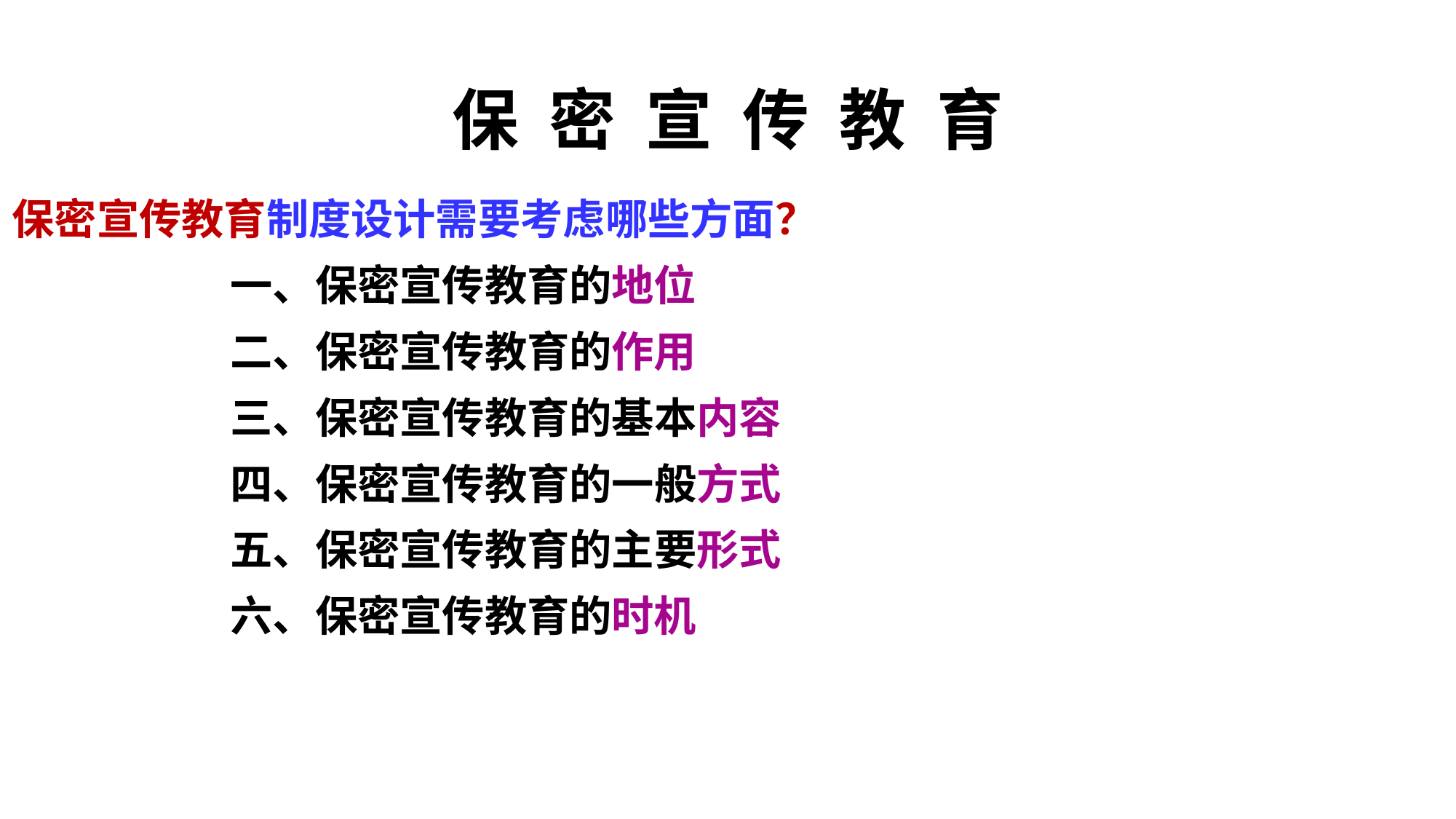

# 保  密  宣  传  教  育
保密宣传教育制度设计需要考虑哪些方面？
		一、保密宣传教育的地位
		二、保密宣传教育的作用
		三、保密宣传教育的基本内容
		四、保密宣传教育的一般方式
		五、保密宣传教育的主要形式
		六、保密宣传教育的时机